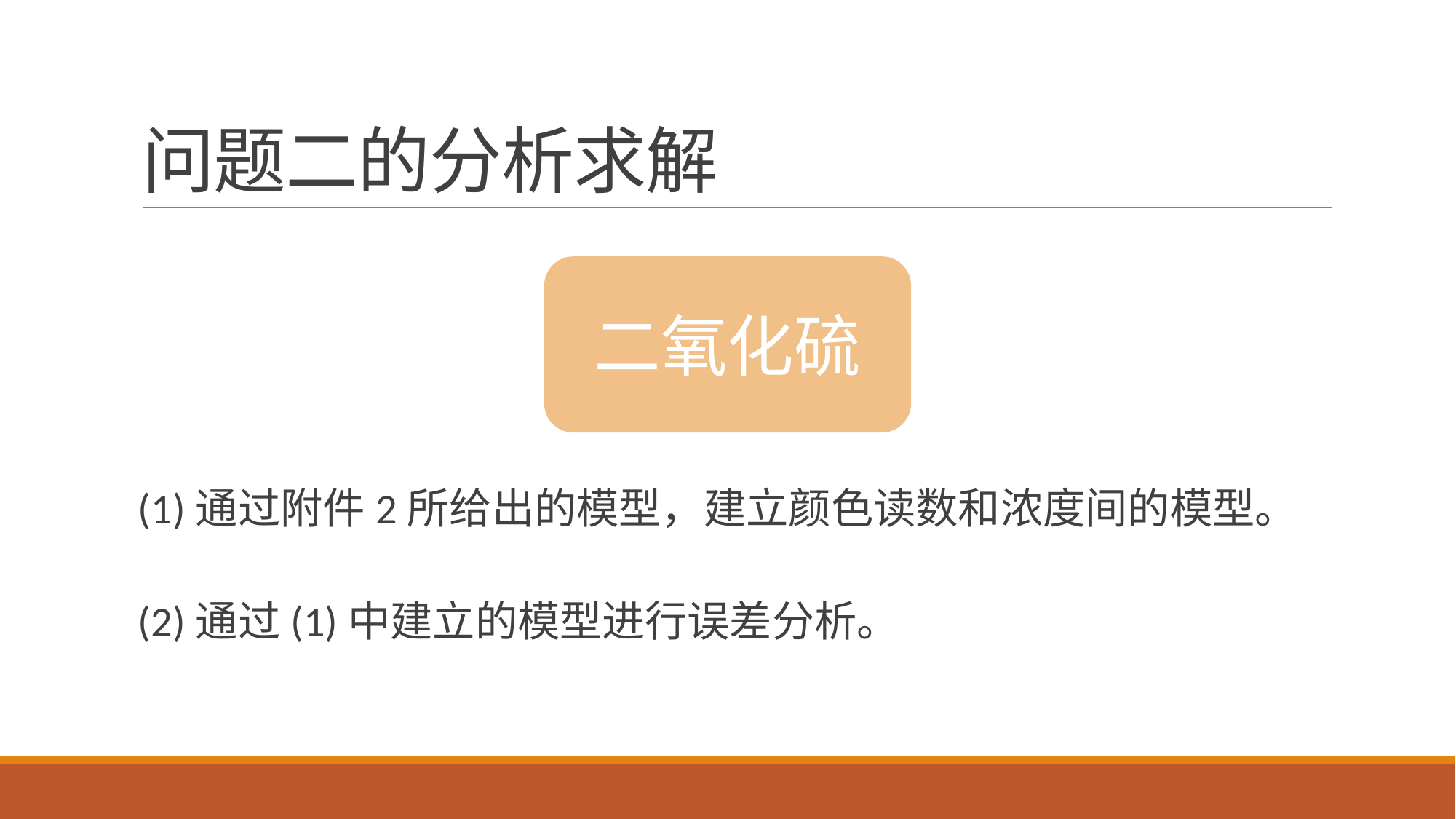

# 问题二的分析求解
二氧化硫
(1)通过附件2所给出的模型，建立颜色读数和浓度间的模型。
(2)通过(1)中建立的模型进行误差分析。